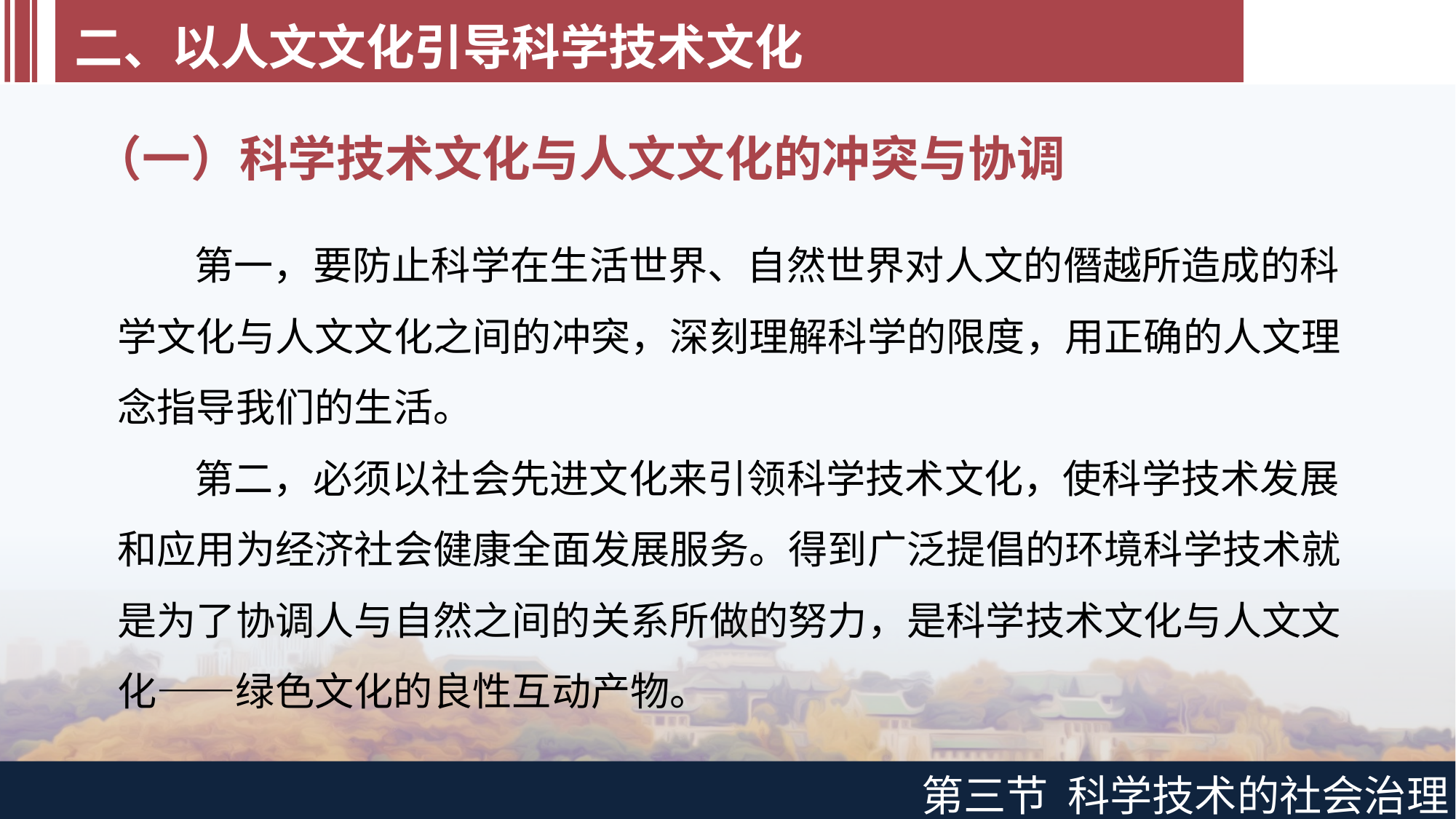

二、以人文文化引导科学技术文化
（一）科学技术文化与人文文化的冲突与协调
第一，要防止科学在生活世界、自然世界对人文的僭越所造成的科学文化与人文文化之间的冲突，深刻理解科学的限度，用正确的人文理念指导我们的生活。
第二，必须以社会先进文化来引领科学技术文化，使科学技术发展和应用为经济社会健康全面发展服务。得到广泛提倡的环境科学技术就是为了协调人与自然之间的关系所做的努力，是科学技术文化与人文文化——绿色文化的良性互动产物。
第三节  科学技术的社会治理